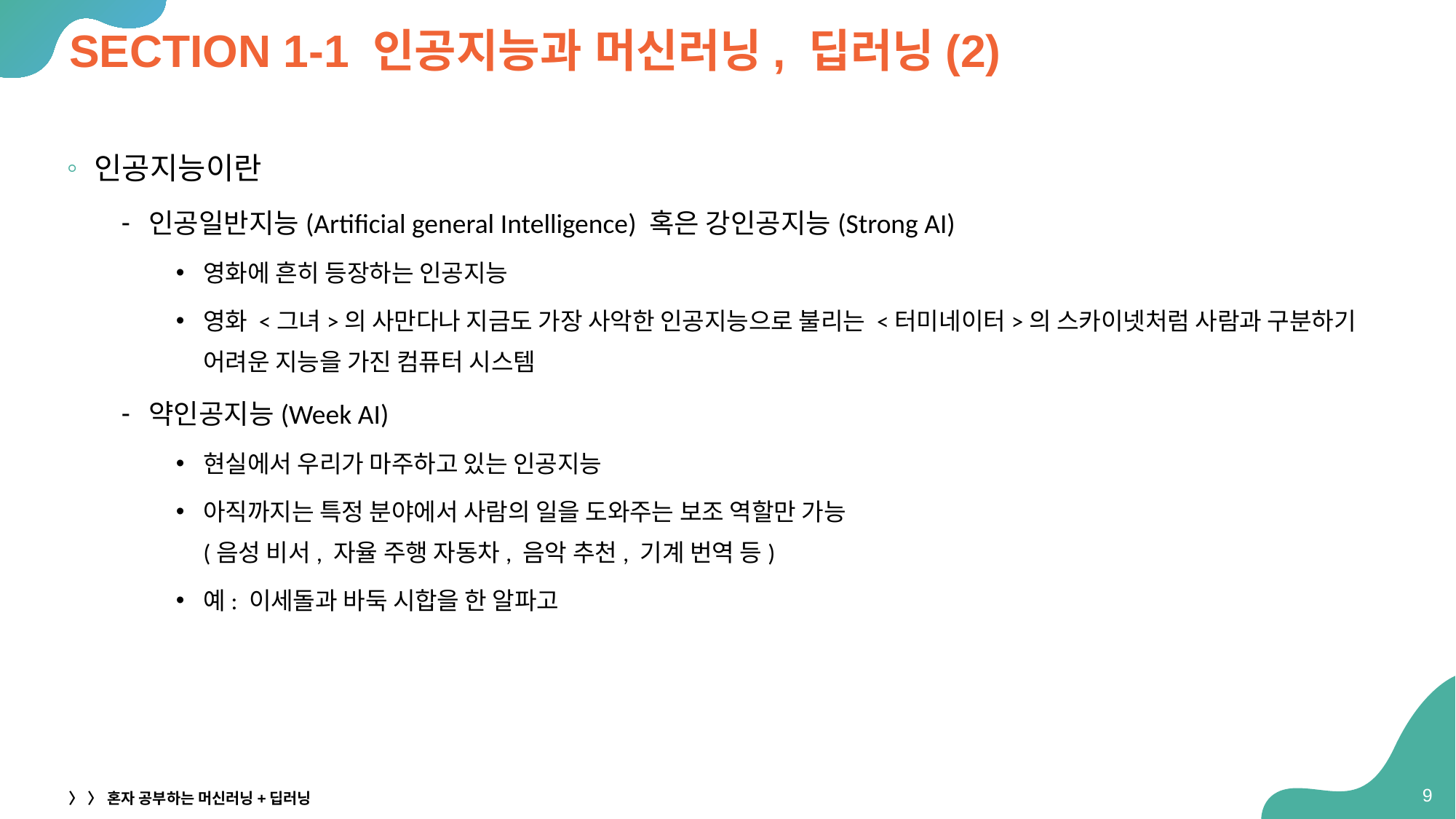

# SECTION 1-1 인공지능과 머신러닝, 딥러닝(2)
인공지능이란
인공일반지능(Artificial general Intelligence) 혹은 강인공지능(Strong AI)
영화에 흔히 등장하는 인공지능
영화 <그녀>의 사만다나 지금도 가장 사악한 인공지능으로 불리는 <터미네이터>의 스카이넷처럼 사람과 구분하기 어려운 지능을 가진 컴퓨터 시스템
약인공지능(Week AI)
현실에서 우리가 마주하고 있는 인공지능
아직까지는 특정 분야에서 사람의 일을 도와주는 보조 역할만 가능
(음성 비서, 자율 주행 자동차, 음악 추천, 기계 번역 등)
예: 이세돌과 바둑 시합을 한 알파고
9
〉 〉 혼자 공부하는 머신러닝+딥러닝